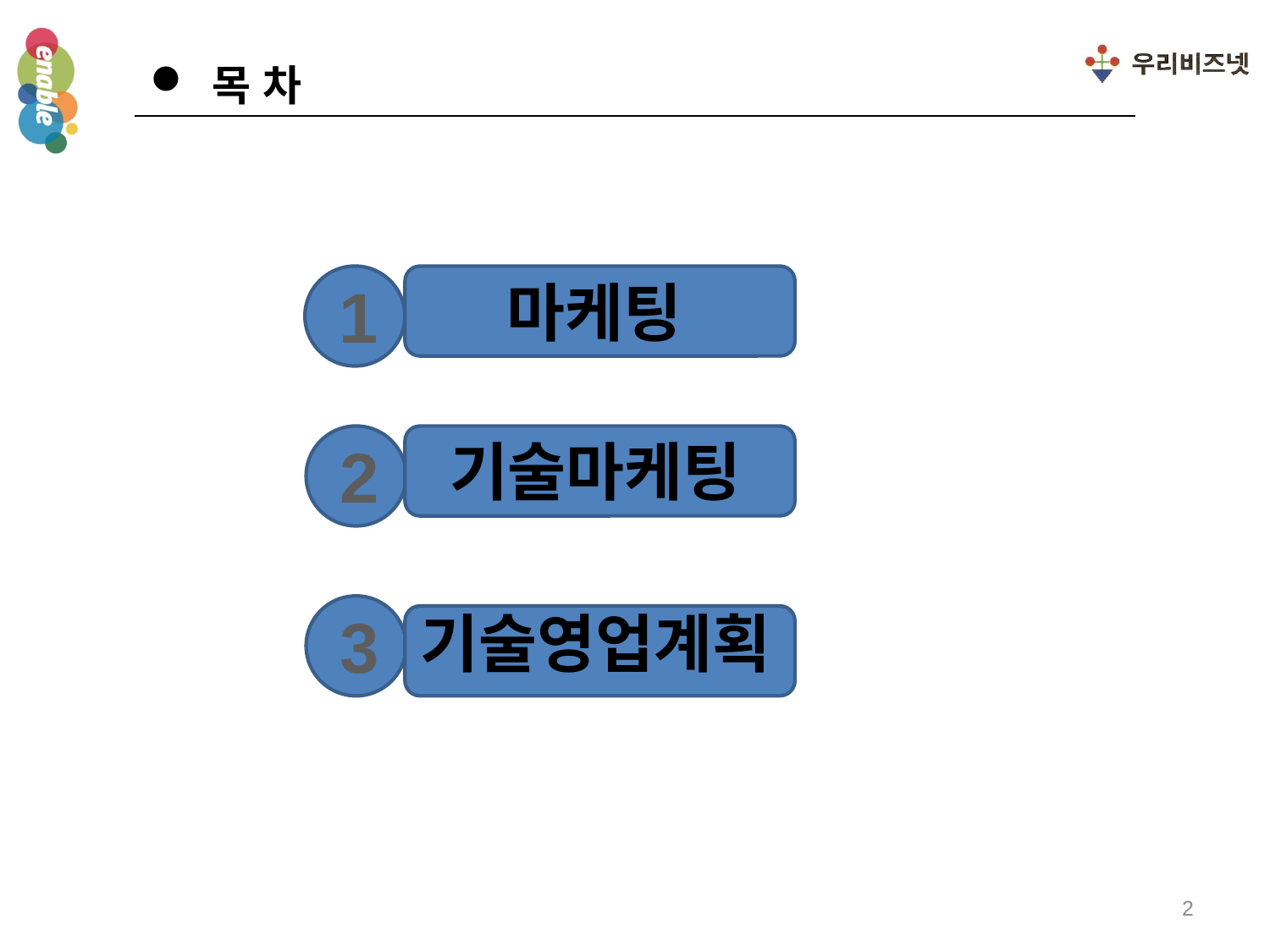

목 차

1

마케팅

2

기술마케팅

3
기술영업계획

2